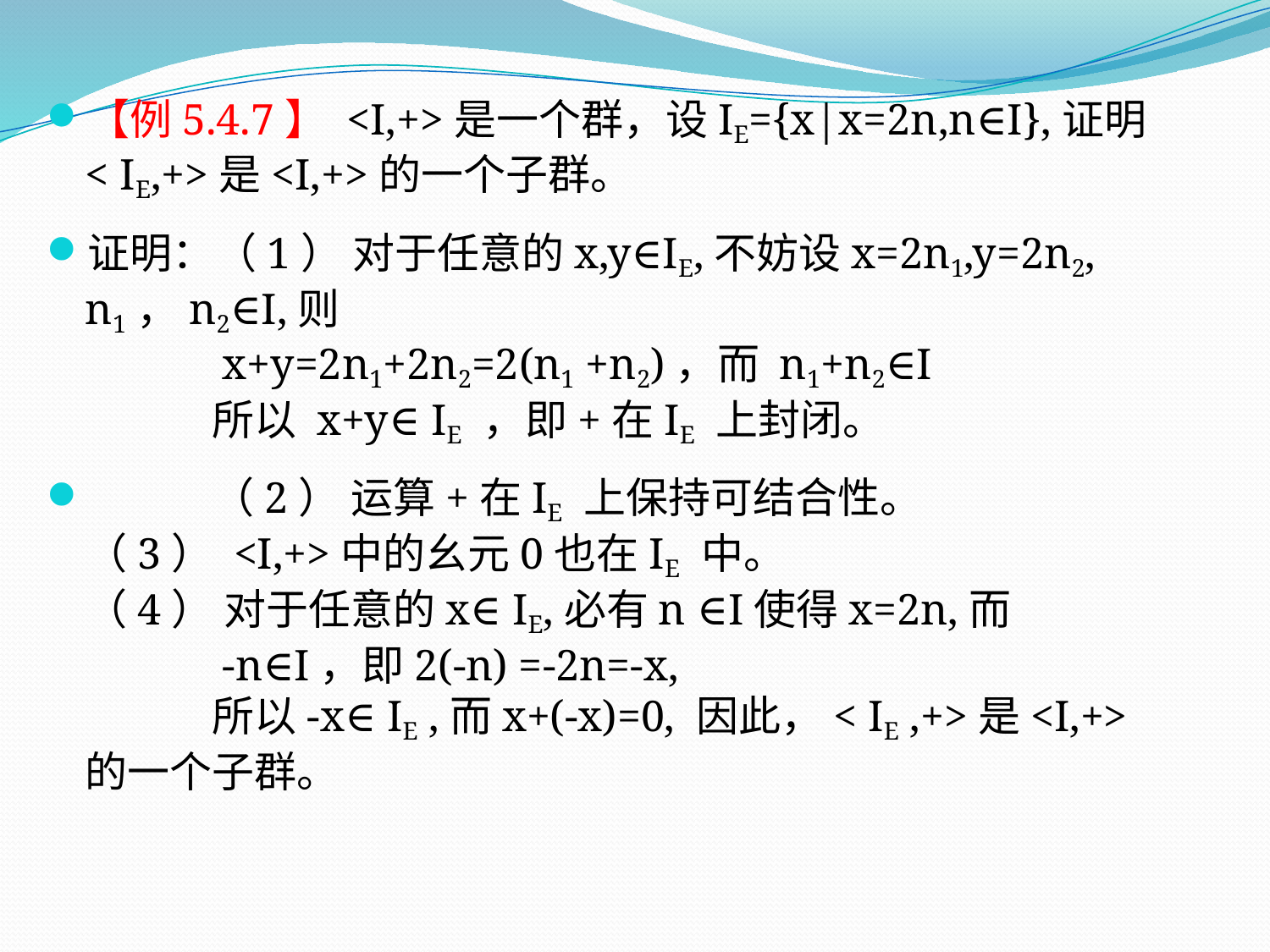

【例5.4.7】 <I,+>是一个群，设IE={x|x=2n,n∈I},证明< IE,+>是<I,+>的一个子群。
证明：（1） 对于任意的x,y∈IE,不妨设x=2n1,y=2n2, n1，n2∈I,则
　　　x+y=2n1+2n2=2(n1 +n2)，而 n1+n2∈I
　　　所以 x+y∈ IE ，即+在IE 上封闭。
	（2） 运算+在IE 上保持可结合性。
（3） <I,+>中的幺元0也在IE 中。
（4） 对于任意的x∈ IE,必有n ∈I使得x=2n,而
　　　-n∈I，即2(-n) =-2n=-x,
　　　所以-x∈ IE ,而x+(-x)=0, 因此，< IE ,+>是<I,+>的一个子群。